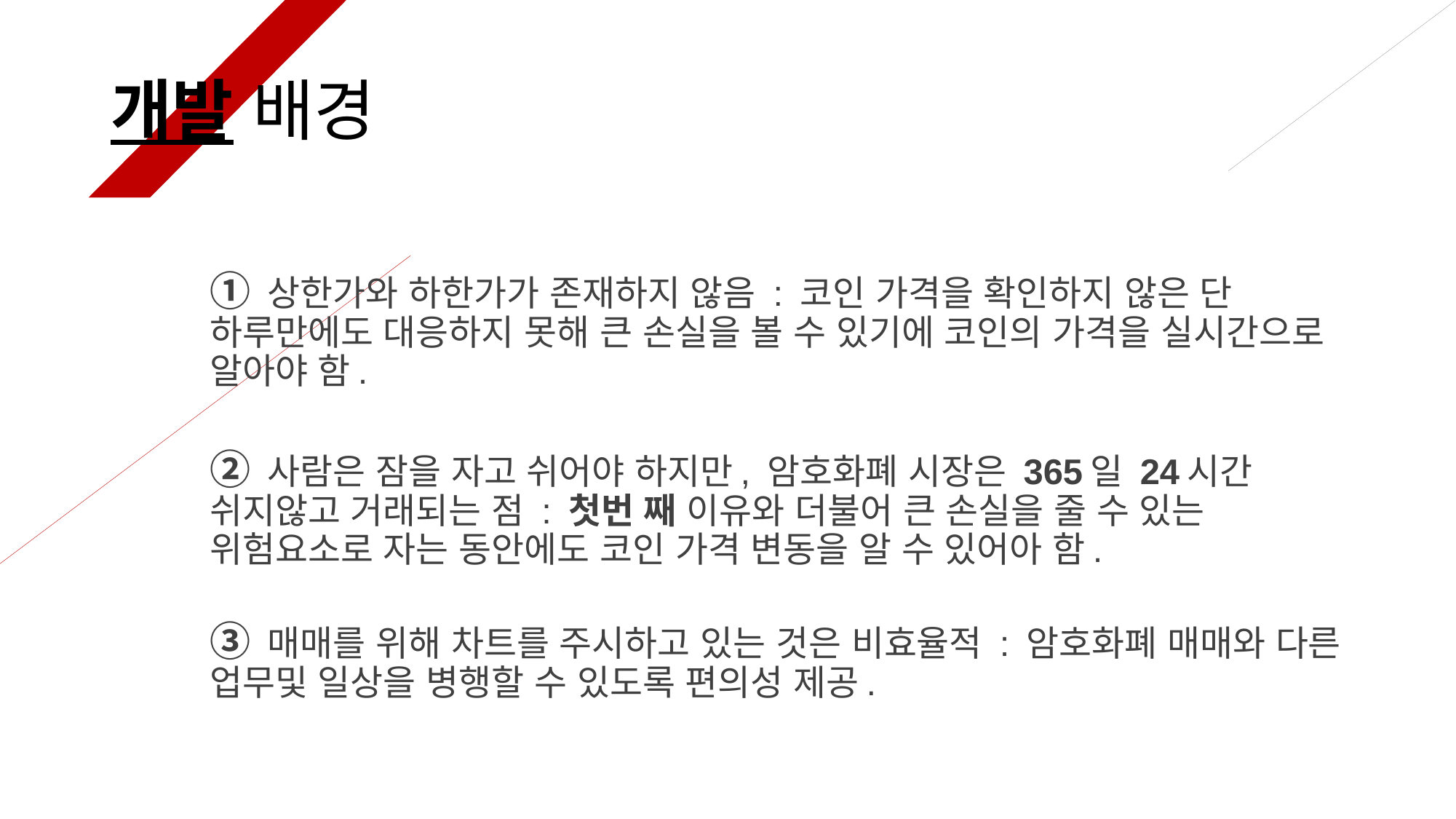

# 개발 배경
① 상한가와 하한가가 존재하지 않음 : 코인 가격을 확인하지 않은 단 하루만에도 대응하지 못해 큰 손실을 볼 수 있기에 코인의 가격을 실시간으로 알아야 함.

② 사람은 잠을 자고 쉬어야 하지만, 암호화폐 시장은 365일 24시간 쉬지않고 거래되는 점 : 첫번 째 이유와 더불어 큰 손실을 줄 수 있는 위험요소로 자는 동안에도 코인 가격 변동을 알 수 있어아 함.

③ 매매를 위해 차트를 주시하고 있는 것은 비효율적 : 암호화폐 매매와 다른 업무및 일상을 병행할 수 있도록 편의성 제공.